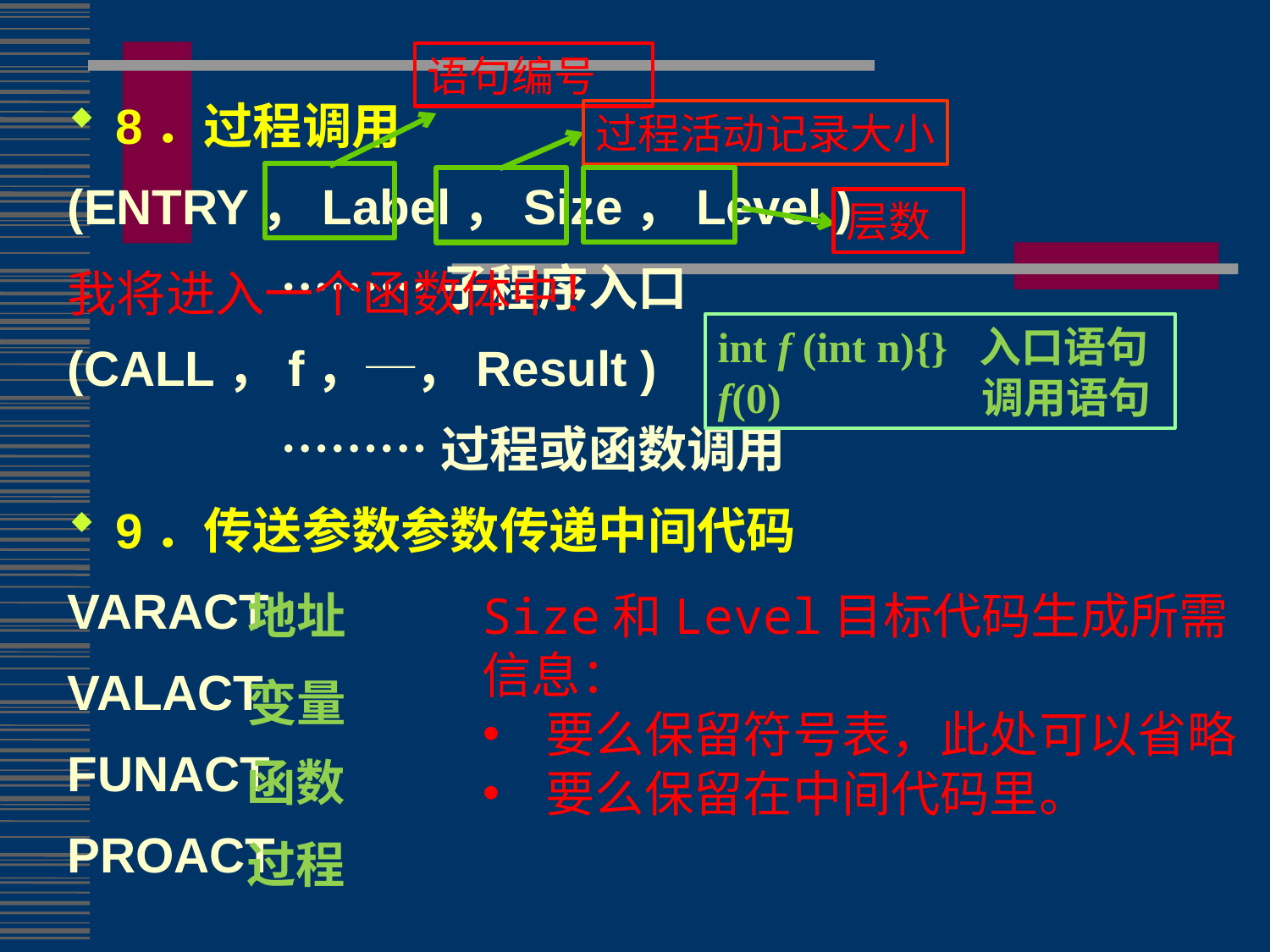

语句编号
8．过程调用
(ENTRY，Label，Size，Level )
                   ………子程序入口
(CALL，f，─，Result )
                   ………过程或函数调用
9．传送参数参数传递中间代码
VARACT
VALACT
FUNACT
PROACT
过程活动记录大小

层数
我将进入一个函数体中！
int f (int n){}  入口语句
f(0)                  调用语句
地址
Size和Level目标代码生成所需信息：
要么保留符号表，此处可以省略
要么保留在中间代码里。
变量
函数
过程